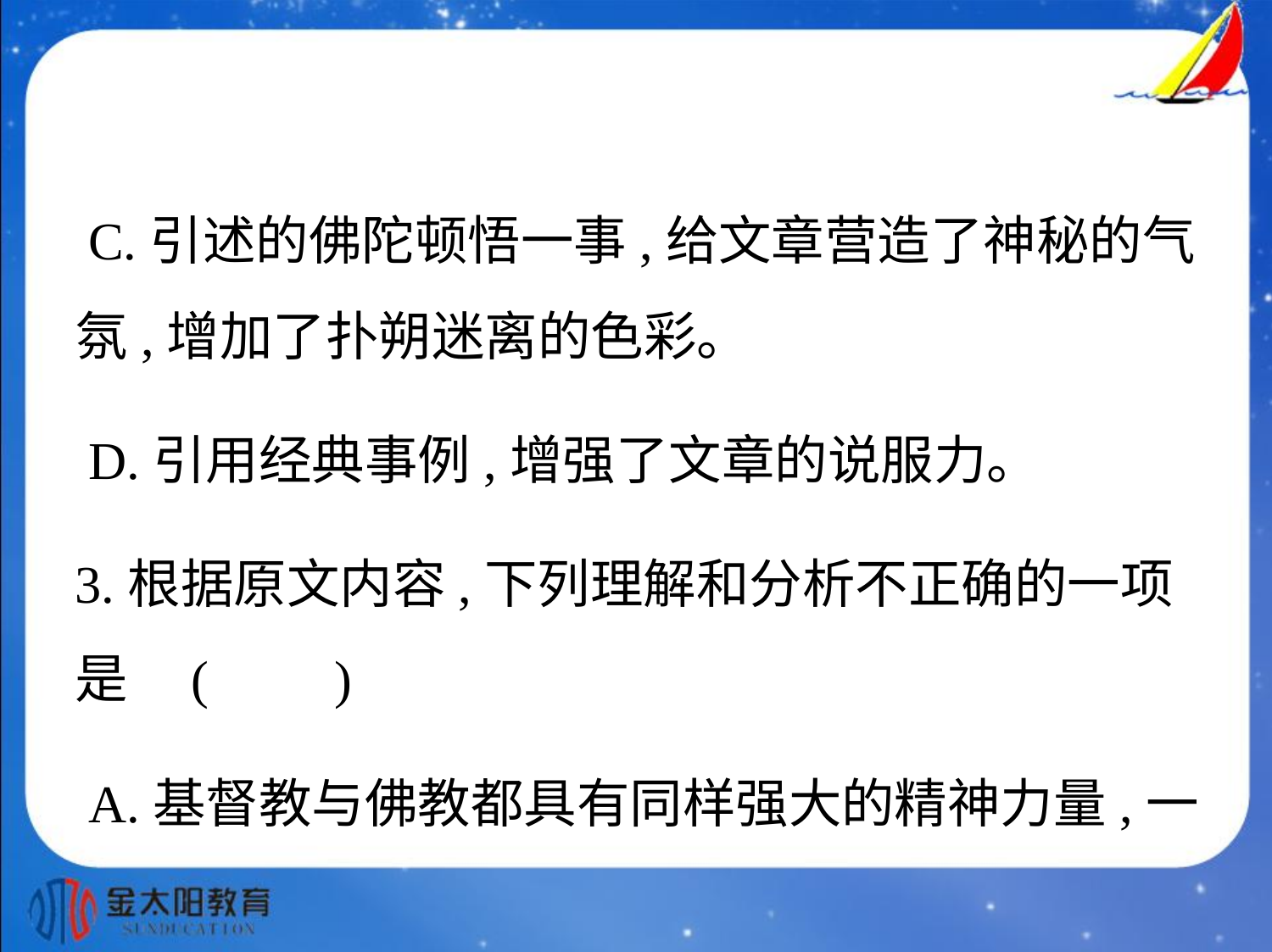

C.引述的佛陀顿悟一事,给文章营造了神秘的气
氛,增加了扑朔迷离的色彩。
 D.引用经典事例,增强了文章的说服力。
3.根据原文内容,下列理解和分析不正确的一项
是 (　    )
 A.基督教与佛教都具有同样强大的精神力量,一